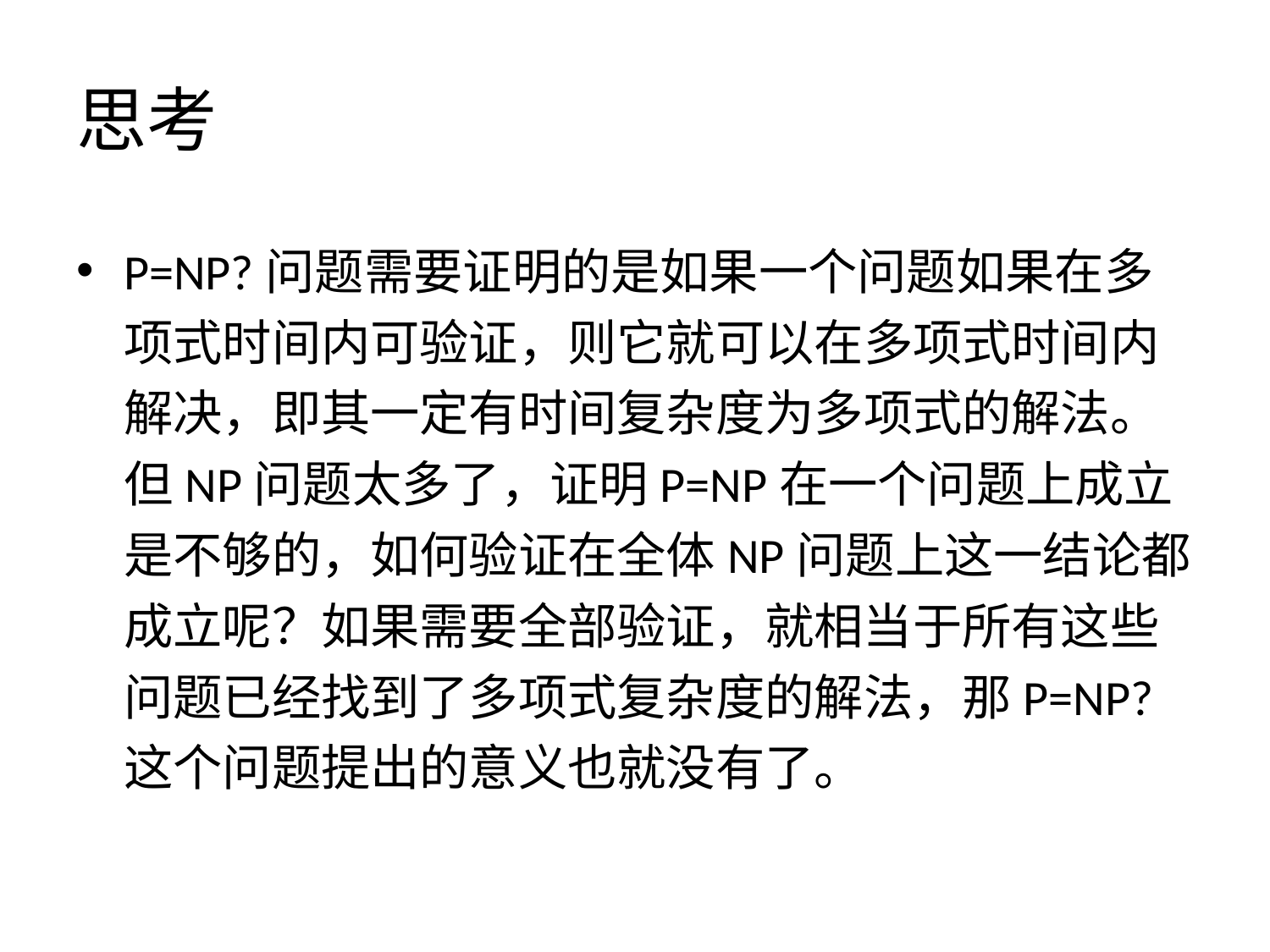

# 思考
P=NP?问题需要证明的是如果一个问题如果在多项式时间内可验证，则它就可以在多项式时间内解决，即其一定有时间复杂度为多项式的解法。但NP问题太多了，证明P=NP在一个问题上成立是不够的，如何验证在全体NP问题上这一结论都成立呢？如果需要全部验证，就相当于所有这些问题已经找到了多项式复杂度的解法，那P=NP?这个问题提出的意义也就没有了。